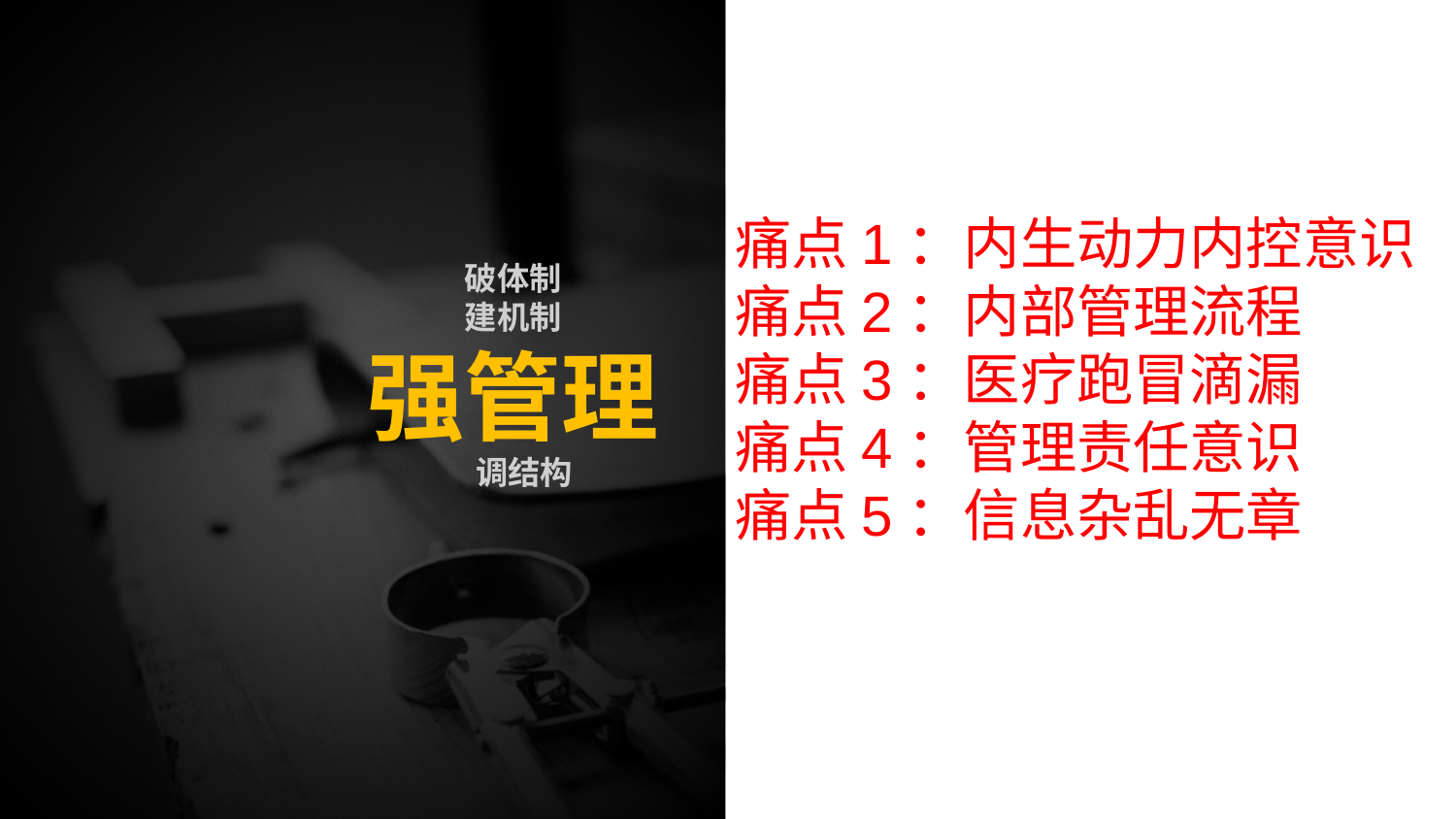

痛点1：内生动力内控意识
痛点2：内部管理流程
痛点3：医疗跑冒滴漏
痛点4：管理责任意识
痛点5：信息杂乱无章
破体制
建机制
强管理
调结构